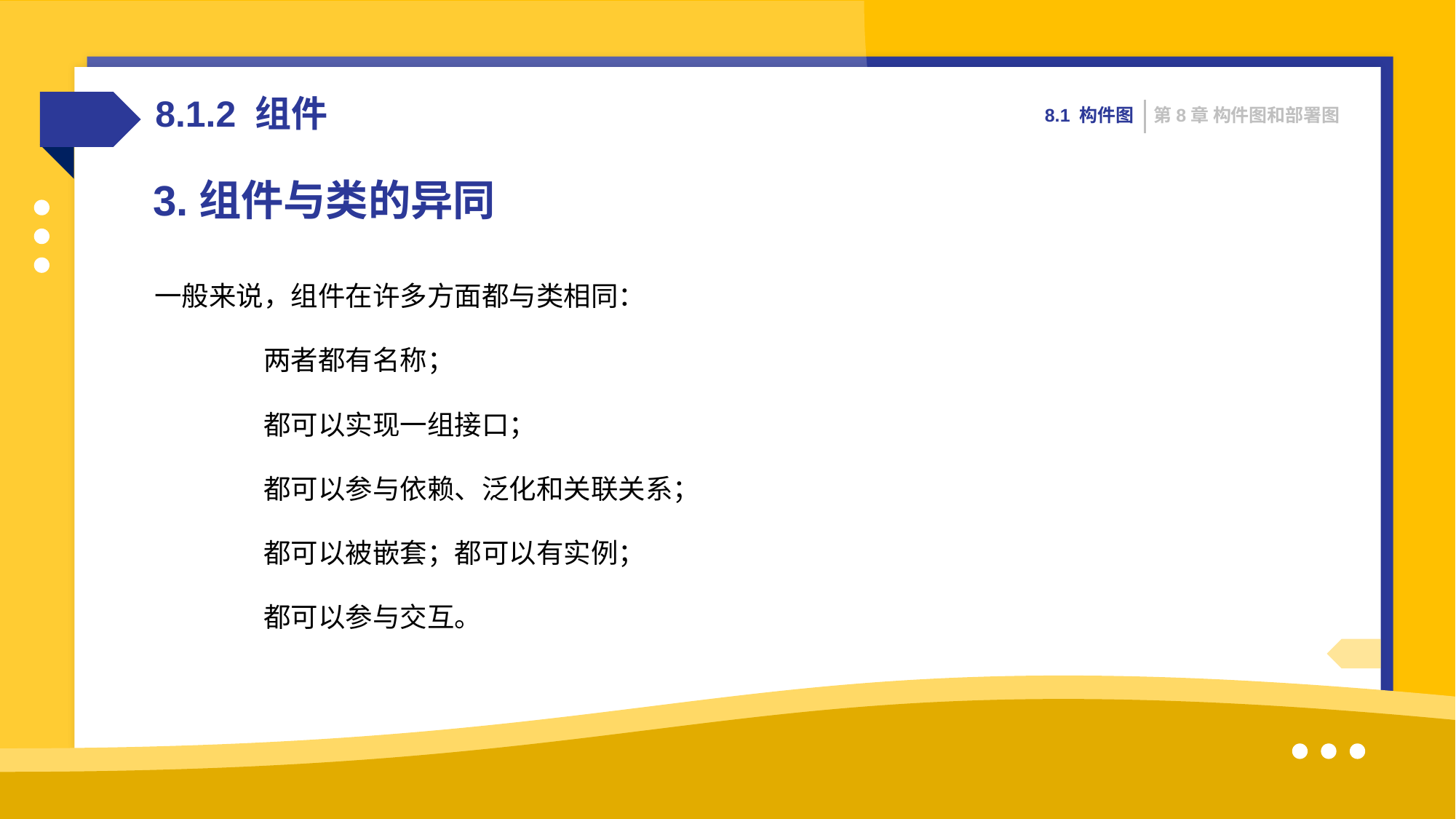

8.1.2 组件
 8.1 构件图
第8章 构件图和部署图
3.组件与类的异同
一般来说，组件在许多方面都与类相同：
	两者都有名称；
	都可以实现一组接口；
	都可以参与依赖、泛化和关联关系；
	都可以被嵌套；都可以有实例；
	都可以参与交互。